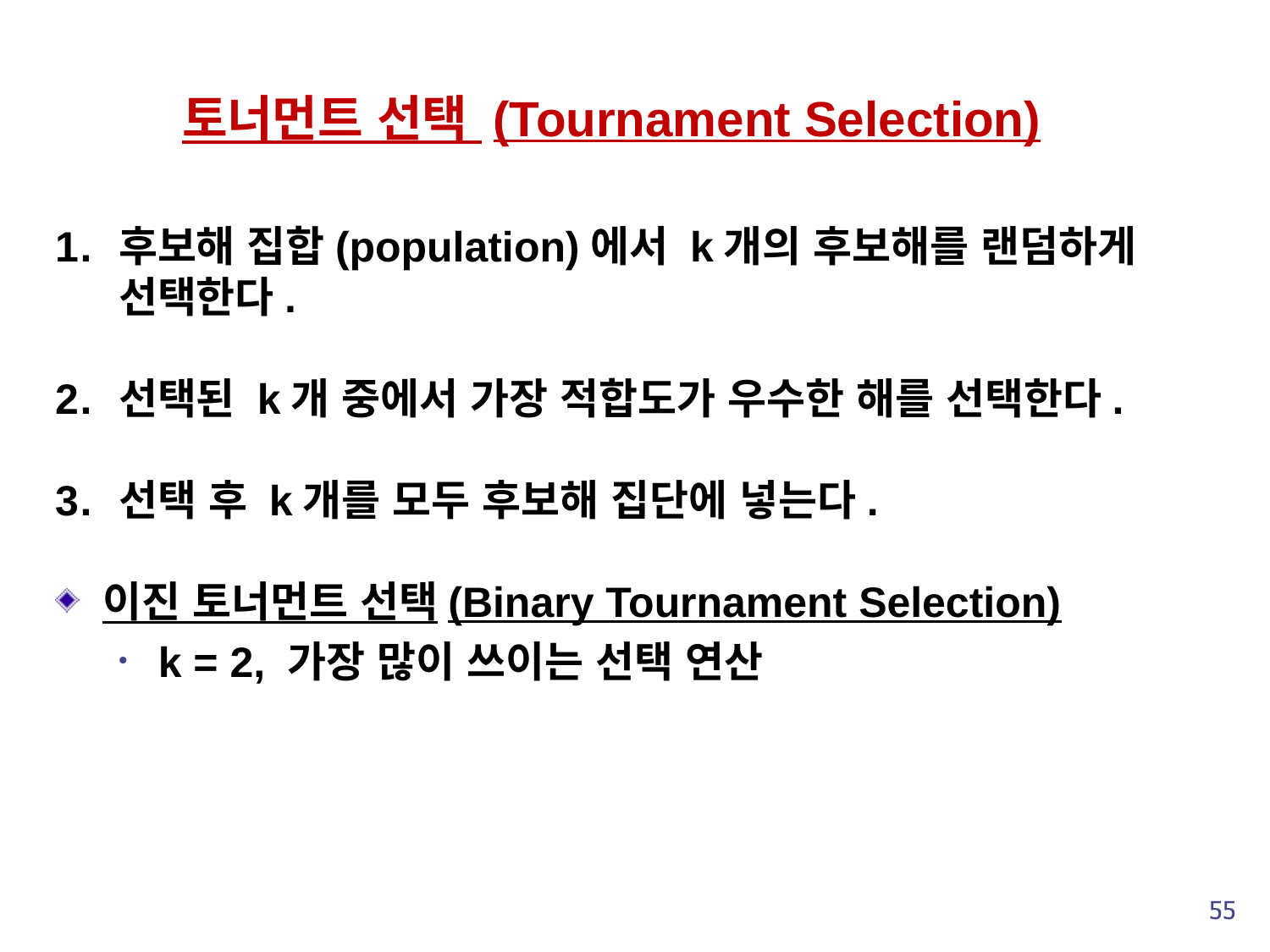

토너먼트 선택 (Tournament Selection)
후보해 집합(population)에서 k개의 후보해를 랜덤하게 선택한다.
선택된 k개 중에서 가장 적합도가 우수한 해를 선택한다.
선택 후 k개를 모두 후보해 집단에 넣는다.
이진 토너먼트 선택(Binary Tournament Selection)
k = 2, 가장 많이 쓰이는 선택 연산
55